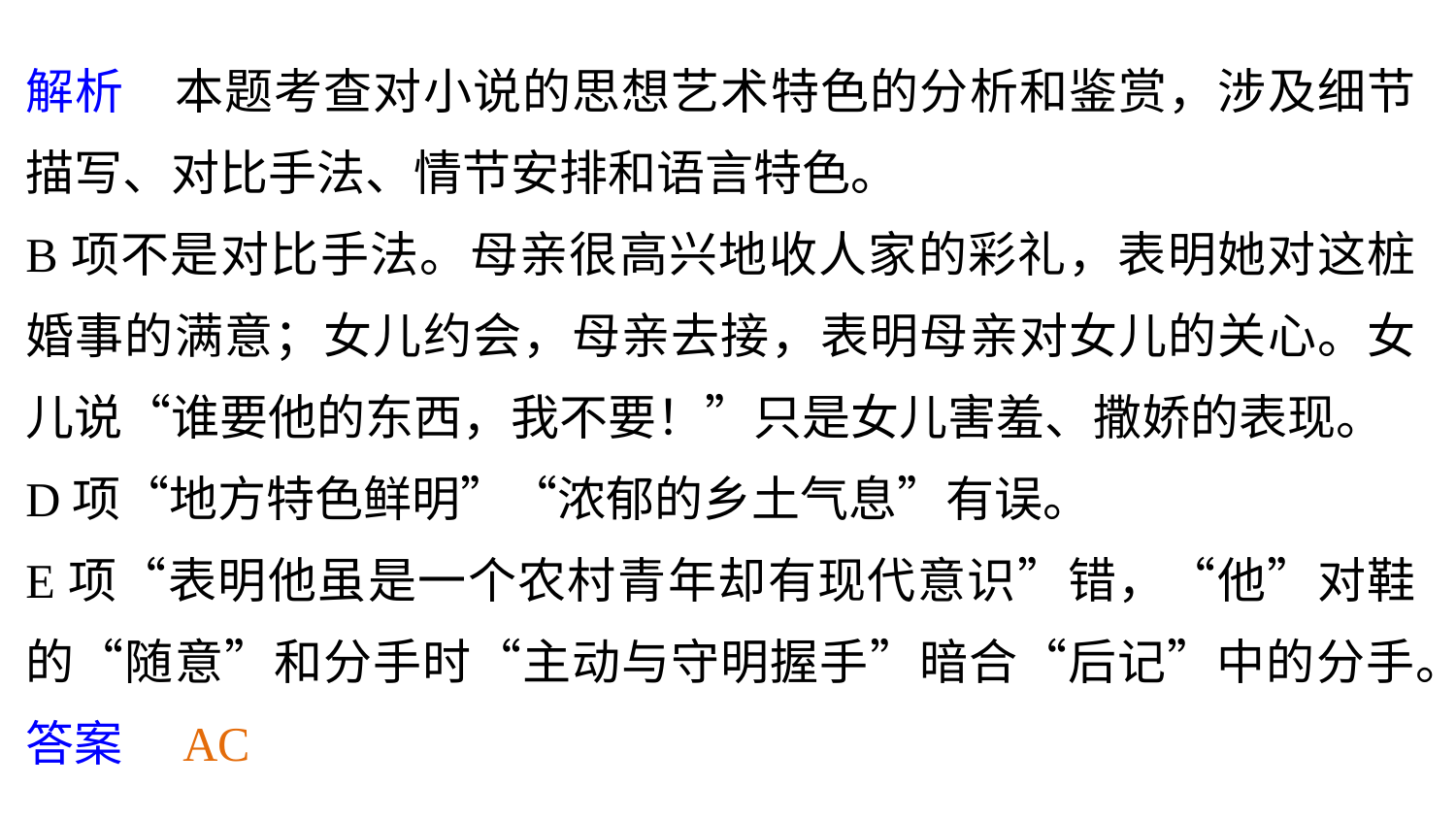

解析　本题考查对小说的思想艺术特色的分析和鉴赏，涉及细节描写、对比手法、情节安排和语言特色。
B项不是对比手法。母亲很高兴地收人家的彩礼，表明她对这桩婚事的满意；女儿约会，母亲去接，表明母亲对女儿的关心。女儿说“谁要他的东西，我不要！”只是女儿害羞、撒娇的表现。
D项“地方特色鲜明”“浓郁的乡土气息”有误。
E项“表明他虽是一个农村青年却有现代意识”错，“他”对鞋的“随意”和分手时“主动与守明握手”暗合“后记”中的分手。
答案　AC